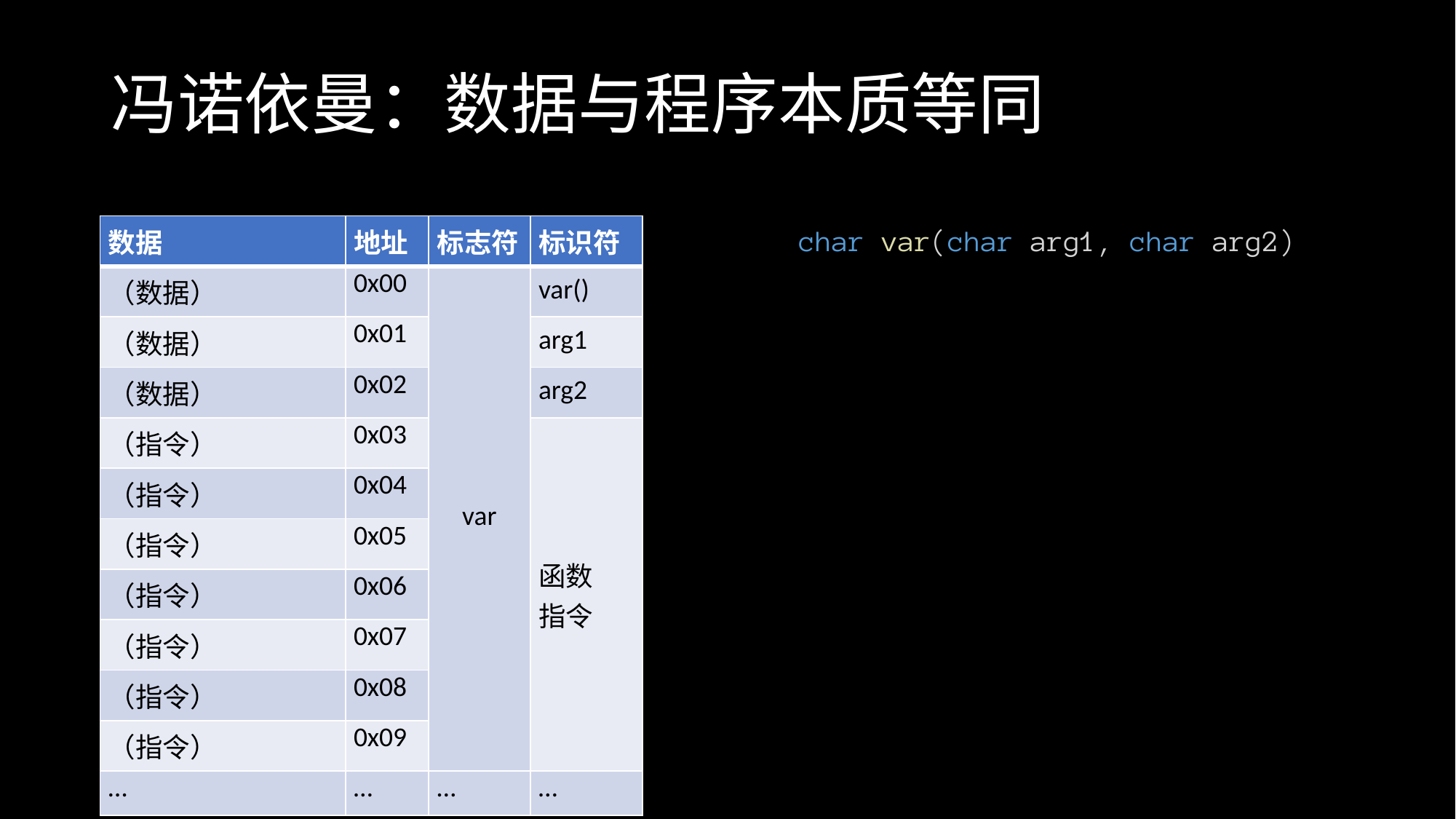

# 冯诺依曼：数据与程序本质等同
| 数据 | 地址 | 标志符 | 标识符 |
| --- | --- | --- | --- |
| （数据） | 0x00 | var | var() |
| （数据） | 0x01 |  | arg1 |
| （数据） | 0x02 |  | arg2 |
| （指令） | 0x03 |  | 函数 指令 |
| （指令） | 0x04 |  |  |
| （指令） | 0x05 |  |  |
| （指令） | 0x06 |  |  |
| （指令） | 0x07 |  |  |
| （指令） | 0x08 |  |  |
| （指令） | 0x09 |  |  |
| … | … | … | … |
char var(char arg1, char arg2)